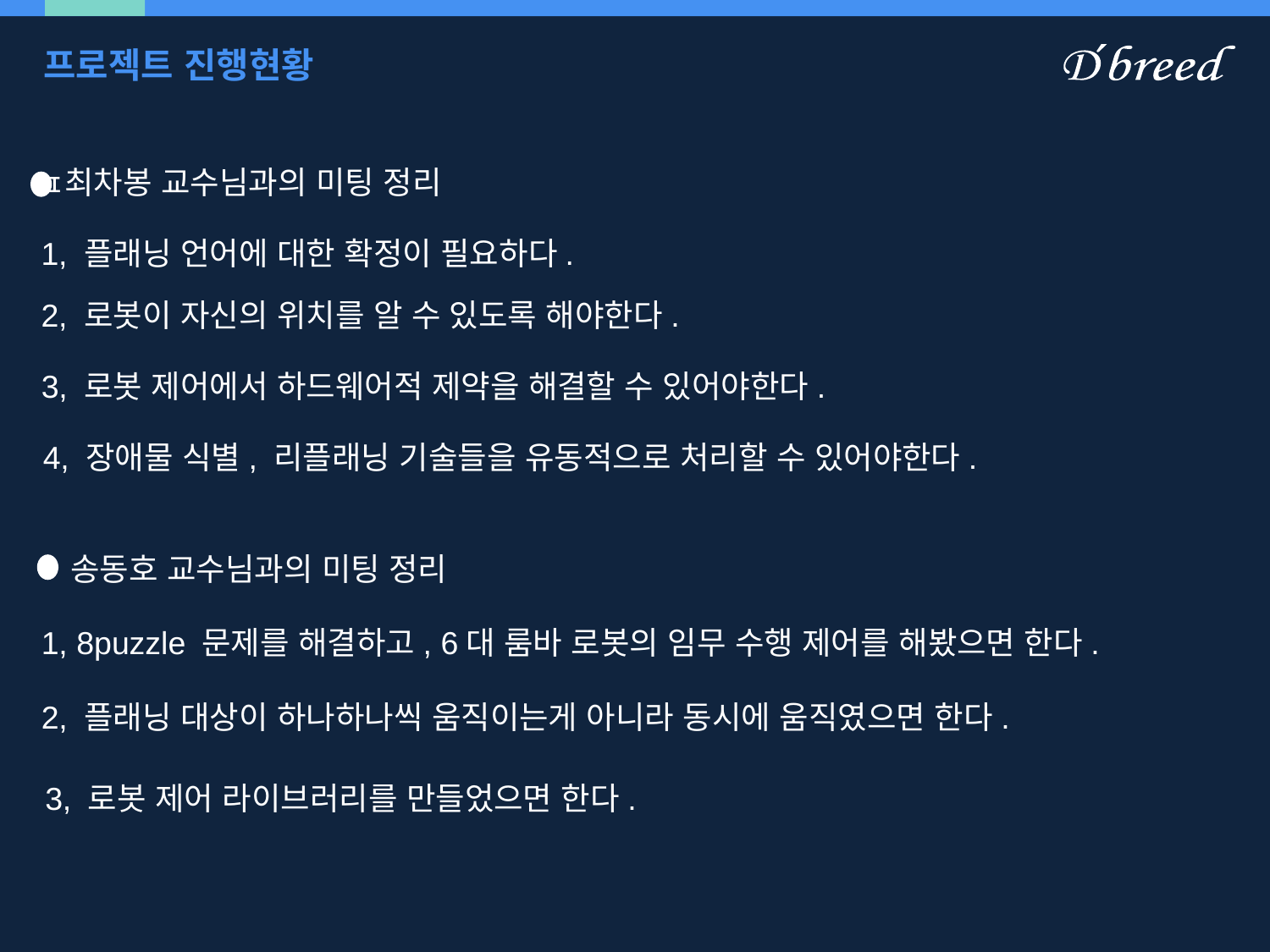

# 프로젝트 진행현황
최차봉 교수님과의 미팅 정리
ㅍ
1, 플래닝 언어에 대한 확정이 필요하다.
2, 로봇이 자신의 위치를 알 수 있도록 해야한다.
3, 로봇 제어에서 하드웨어적 제약을 해결할 수 있어야한다.
4, 장애물 식별, 리플래닝 기술들을 유동적으로 처리할 수 있어야한다.
송동호 교수님과의 미팅 정리

1, 8puzzle 문제를 해결하고, 6대 룸바 로봇의 임무 수행 제어를 해봤으면 한다.
2, 플래닝 대상이 하나하나씩 움직이는게 아니라 동시에 움직였으면 한다.
3, 로봇 제어 라이브러리를 만들었으면 한다.